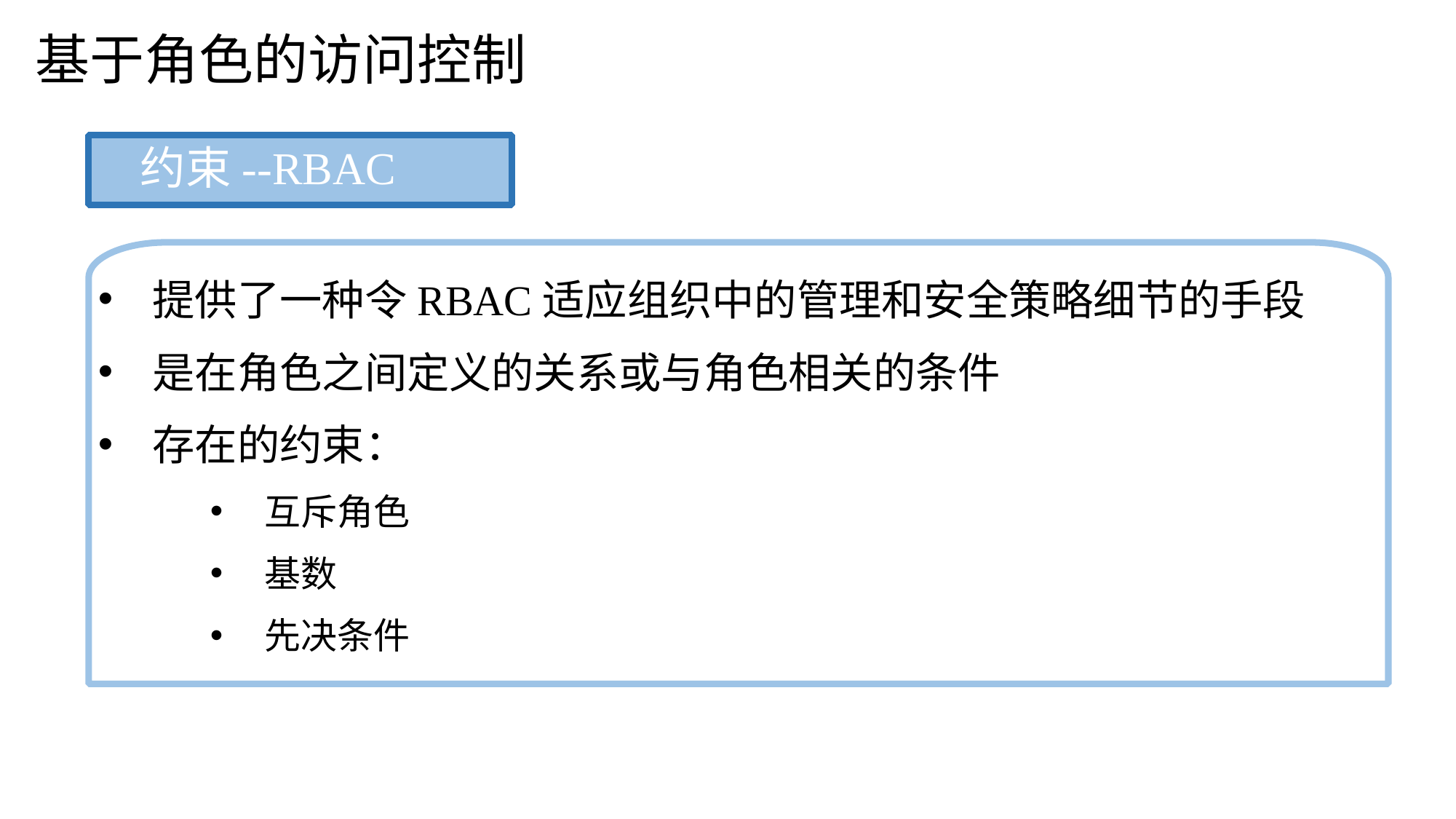

基于角色的访问控制
约束--RBAC
提供了一种令RBAC适应组织中的管理和安全策略细节的手段
是在角色之间定义的关系或与角色相关的条件
存在的约束：
互斥角色
基数
先决条件